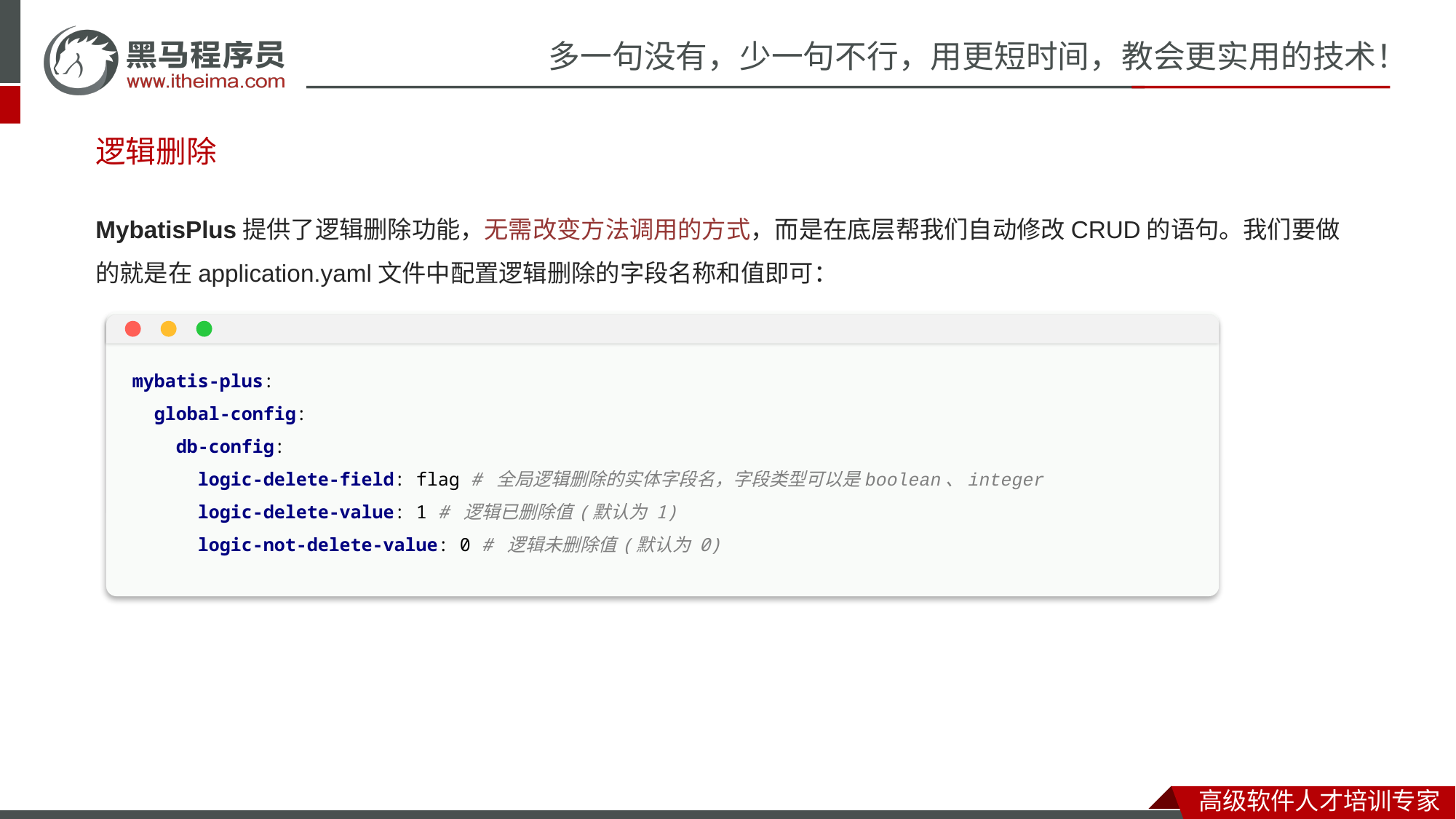

逻辑删除
MybatisPlus提供了逻辑删除功能，无需改变方法调用的方式，而是在底层帮我们自动修改CRUD的语句。我们要做的就是在application.yaml文件中配置逻辑删除的字段名称和值即可：

mybatis-plus:
  global-config:
    db-config:
      logic-delete-field: flag # 全局逻辑删除的实体字段名，字段类型可以是boolean、integer
      logic-delete-value: 1 # 逻辑已删除值(默认为 1)
      logic-not-delete-value: 0 # 逻辑未删除值(默认为 0)